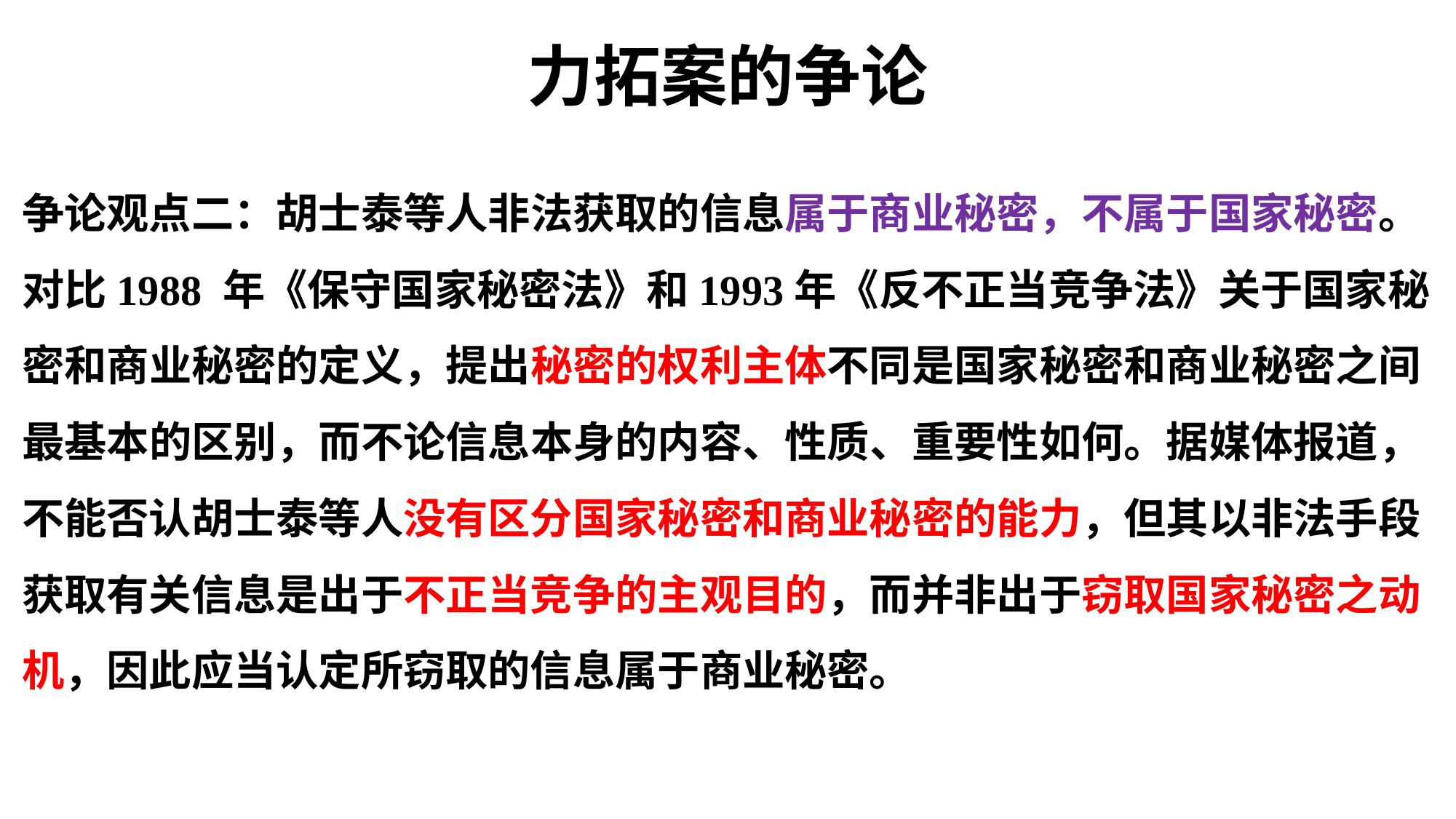

# 力拓案的争论
争论观点二：胡士泰等人非法获取的信息属于商业秘密，不属于国家秘密。
对比1988 年《保守国家秘密法》和1993年《反不正当竞争法》关于国家秘密和商业秘密的定义，提出秘密的权利主体不同是国家秘密和商业秘密之间最基本的区别，而不论信息本身的内容、性质、重要性如何。据媒体报道，不能否认胡士泰等人没有区分国家秘密和商业秘密的能力，但其以非法手段获取有关信息是出于不正当竞争的主观目的，而并非出于窃取国家秘密之动机，因此应当认定所窃取的信息属于商业秘密。